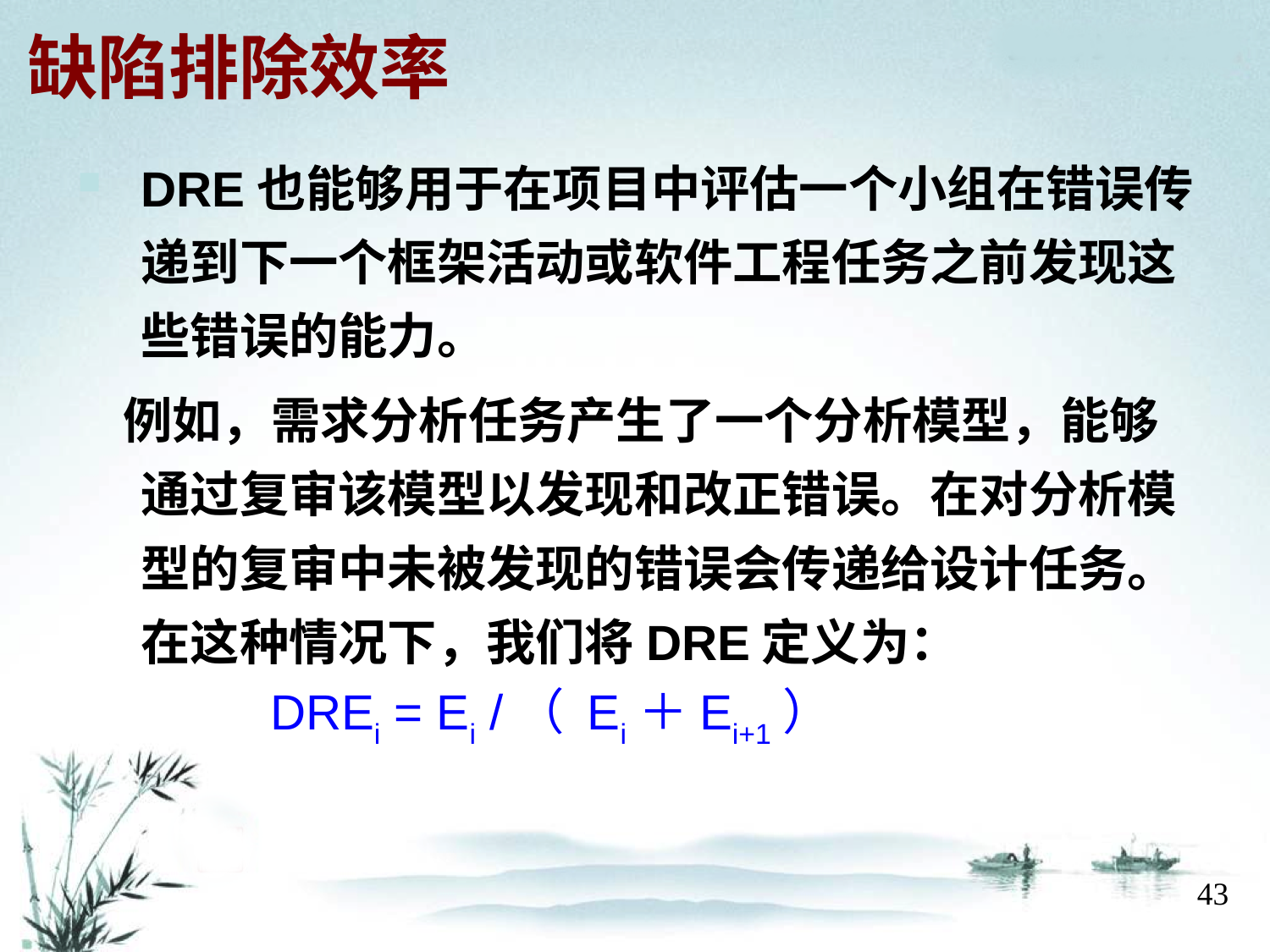

# 缺陷排除效率
DRE也能够用于在项目中评估一个小组在错误传递到下一个框架活动或软件工程任务之前发现这些错误的能力。
   例如，需求分析任务产生了一个分析模型，能够通过复审该模型以发现和改正错误。在对分析模型的复审中未被发现的错误会传递给设计任务。在这种情况下，我们将DRE定义为：
              DREi = Ei /（ Ei＋Ei+1）
43